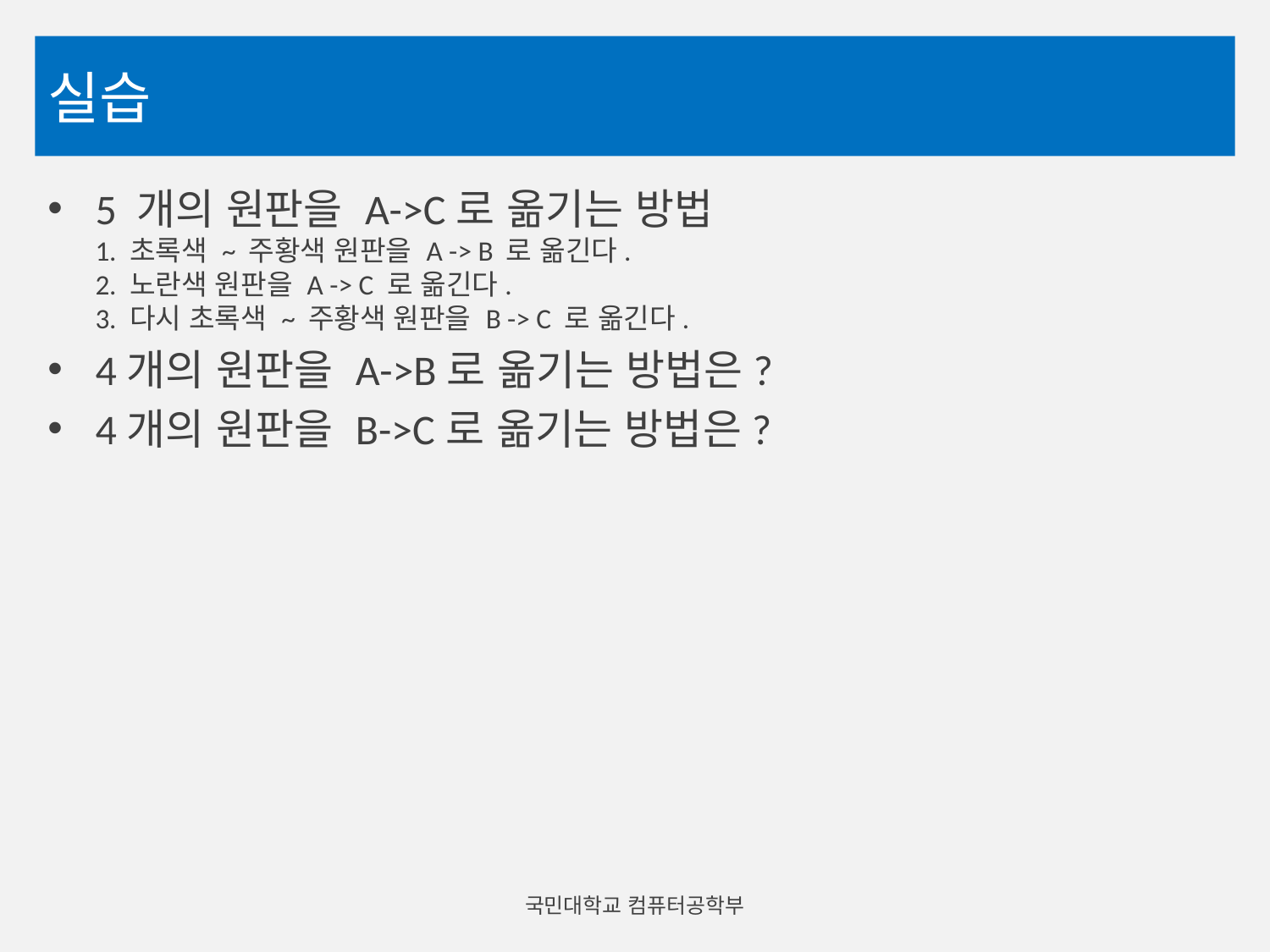

# 실습
5 개의 원판을 A->C로 옮기는 방법
1. 초록색 ~ 주황색 원판을 A -> B 로 옮긴다.
2. 노란색 원판을 A -> C 로 옮긴다.
3. 다시 초록색 ~ 주황색 원판을 B -> C 로 옮긴다.
4개의 원판을 A->B로 옮기는 방법은?
4개의 원판을 B->C로 옮기는 방법은?
국민대학교 컴퓨터공학부